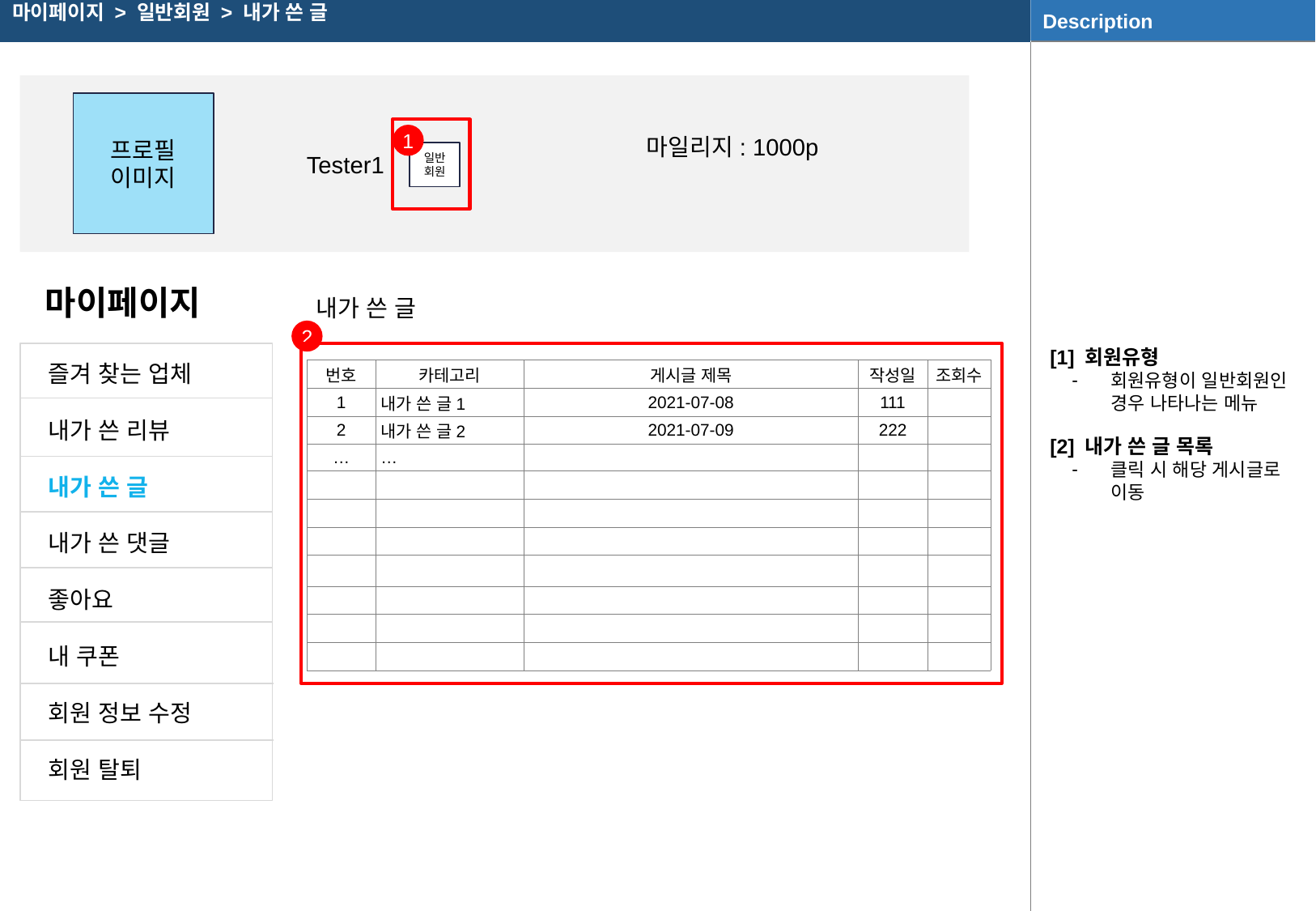

마이페이지 > 일반회원 > 내가 쓴 글

프로필
이미지

마일리지: 1000p
1
Tester1
일반회원

마이페이지
내가 쓴 글
2
[1] 회원유형
회원유형이 일반회원인 경우 나타나는 메뉴

[2] 내가 쓴 글 목록
클릭 시 해당 게시글로 이동

즐겨 찾는 업체

내가 쓴 리뷰

내가 쓴 글

내가 쓴 댓글

좋아요

내 쿠폰

회원 정보 수정

회원 탈퇴
| 번호 | 카테고리 | 게시글 제목 | 작성일 | 조회수 |
| --- | --- | --- | --- | --- |
| 1 | 내가 쓴 글1 | 2021-07-08 | 111 |  |
| 2 | 내가 쓴 글2 | 2021-07-09 | 222 |  |
| … | … |  |  |  |
|  |  |  |  |  |
|  |  |  |  |  |
|  |  |  |  |  |
|  |  |  |  |  |
|  |  |  |  |  |
|  |  |  |  |  |
|  |  |  |  |  |